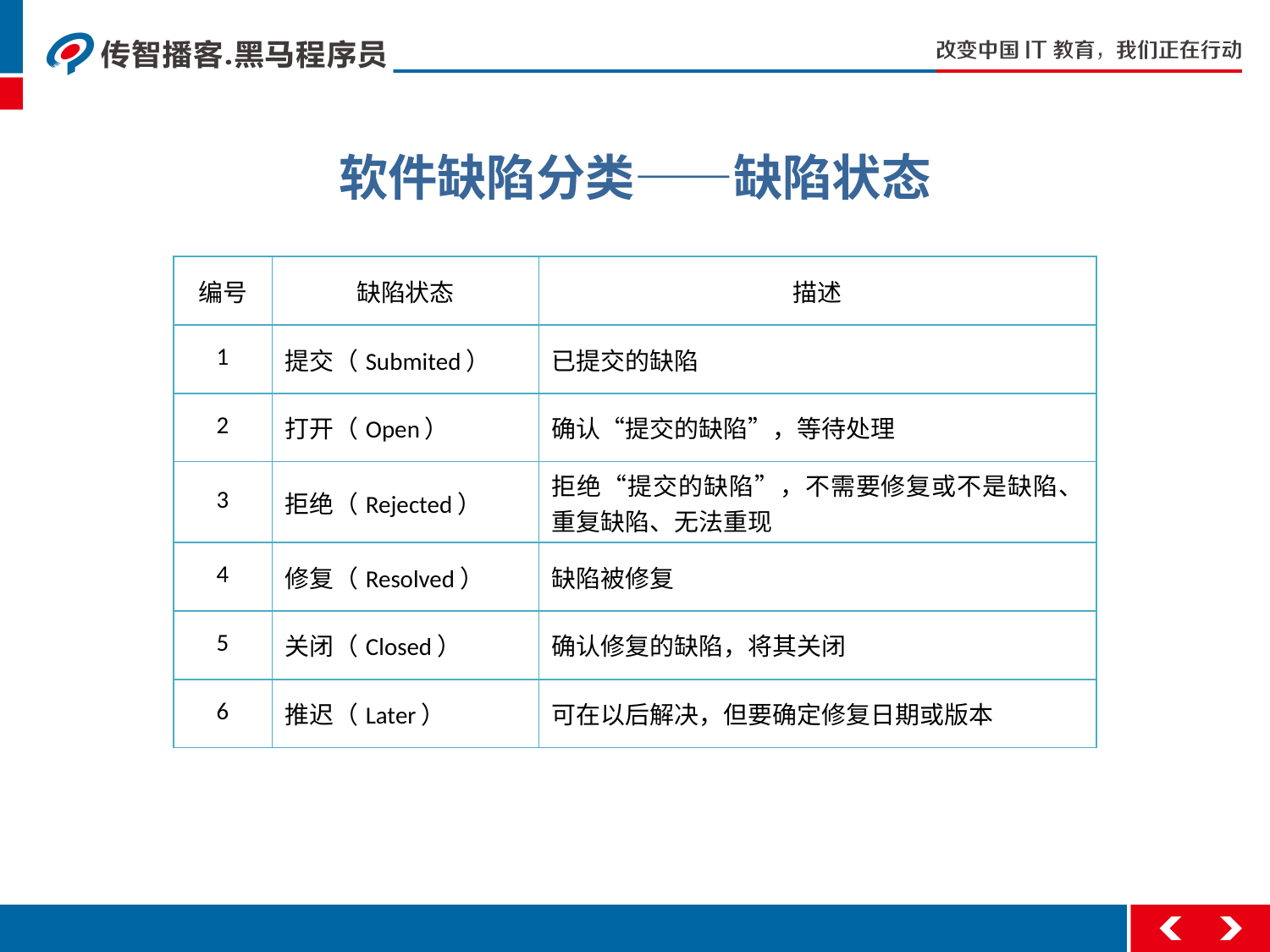

# 软件缺陷分类——缺陷状态
| 编号 | 缺陷状态 | 描述 |
| --- | --- | --- |
| 1 | 提交（Submited） | 已提交的缺陷 |
| 2 | 打开（Open） | 确认“提交的缺陷”，等待处理 |
| 3 | 拒绝（Rejected） | 拒绝“提交的缺陷”，不需要修复或不是缺陷、重复缺陷、无法重现 |
| 4 | 修复（Resolved） | 缺陷被修复 |
| 5 | 关闭（Closed） | 确认修复的缺陷，将其关闭 |
| 6 | 推迟（Later） | 可在以后解决，但要确定修复日期或版本 |